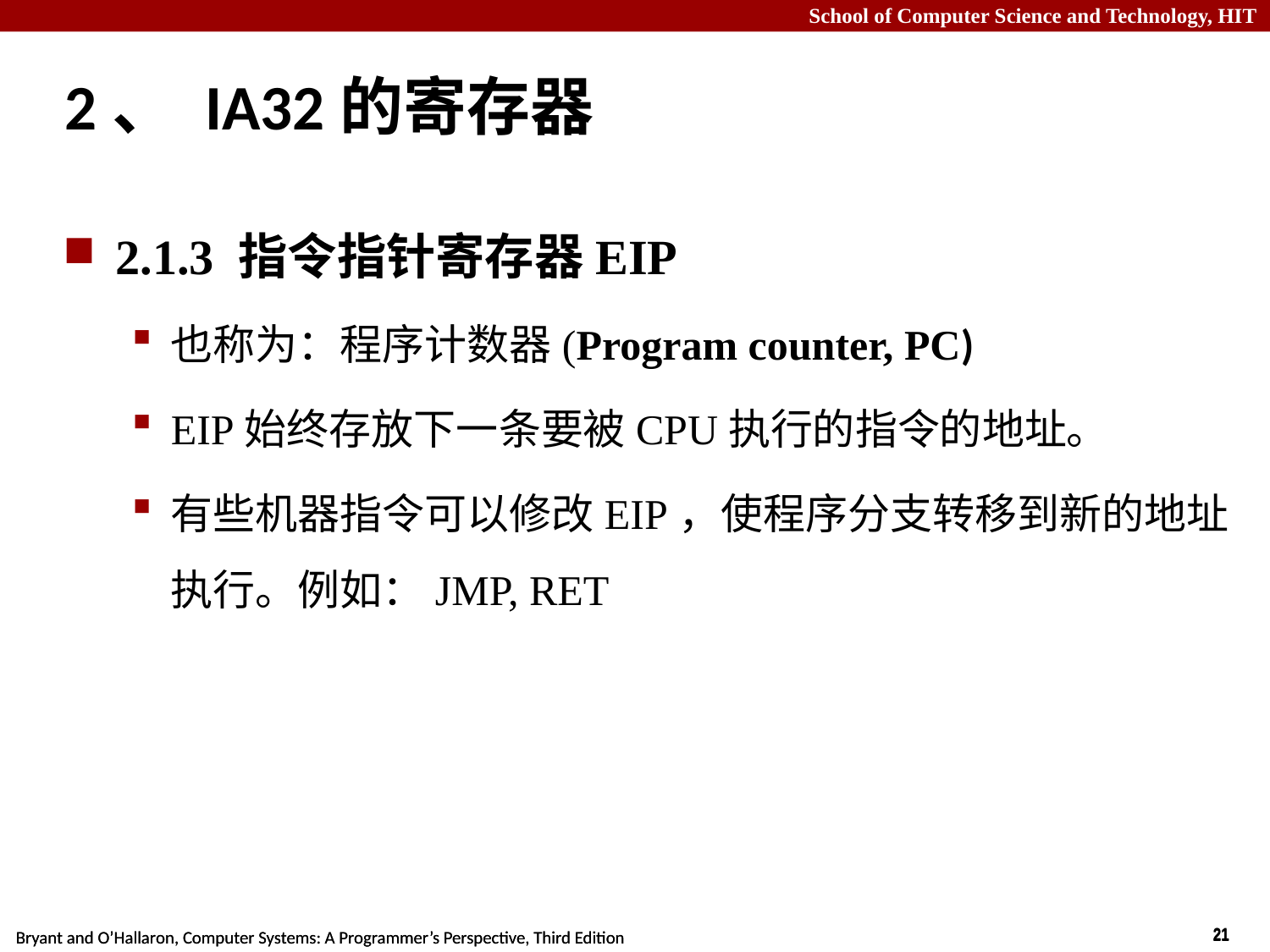

# 2、 IA32的寄存器
2.1.3 指令指针寄存器EIP
也称为：程序计数器(Program counter, PC)
EIP始终存放下一条要被CPU执行的指令的地址。
有些机器指令可以修改EIP，使程序分支转移到新的地址执行。例如：JMP, RET